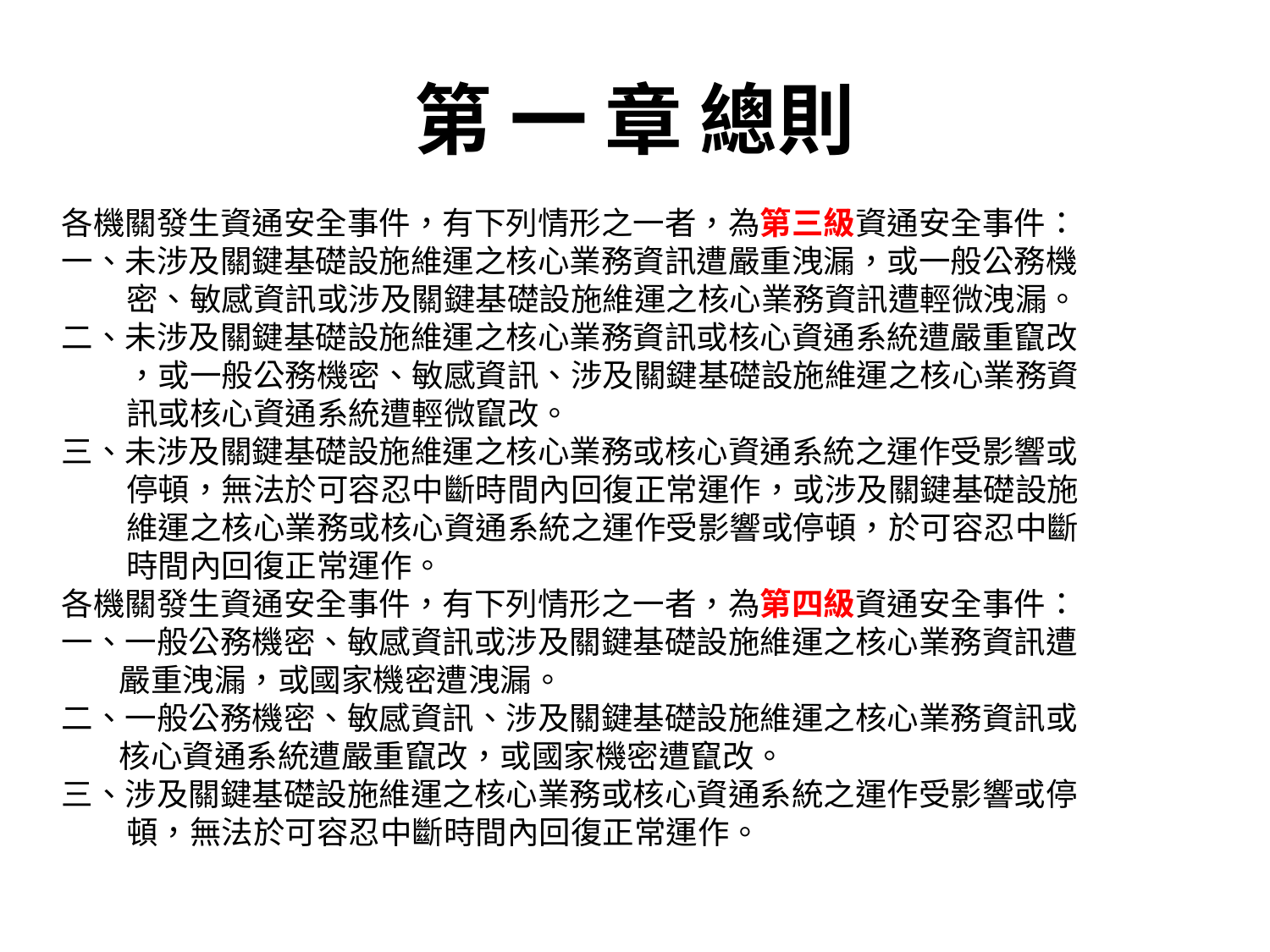

# 第 一 章 總則
各機關發生資通安全事件，有下列情形之一者，為第三級資通安全事件：
一、未涉及關鍵基礎設施維運之核心業務資訊遭嚴重洩漏，或一般公務機
         密、敏感資訊或涉及關鍵基礎設施維運之核心業務資訊遭輕微洩漏。
二、未涉及關鍵基礎設施維運之核心業務資訊或核心資通系統遭嚴重竄改
         ，或一般公務機密、敏感資訊、涉及關鍵基礎設施維運之核心業務資
         訊或核心資通系統遭輕微竄改。
三、未涉及關鍵基礎設施維運之核心業務或核心資通系統之運作受影響或
         停頓，無法於可容忍中斷時間內回復正常運作，或涉及關鍵基礎設施
         維運之核心業務或核心資通系統之運作受影響或停頓，於可容忍中斷
         時間內回復正常運作。
各機關發生資通安全事件，有下列情形之一者，為第四級資通安全事件：
一、一般公務機密、敏感資訊或涉及關鍵基礎設施維運之核心業務資訊遭
        嚴重洩漏，或國家機密遭洩漏。
二、一般公務機密、敏感資訊、涉及關鍵基礎設施維運之核心業務資訊或
        核心資通系統遭嚴重竄改，或國家機密遭竄改。
三、涉及關鍵基礎設施維運之核心業務或核心資通系統之運作受影響或停
         頓，無法於可容忍中斷時間內回復正常運作。